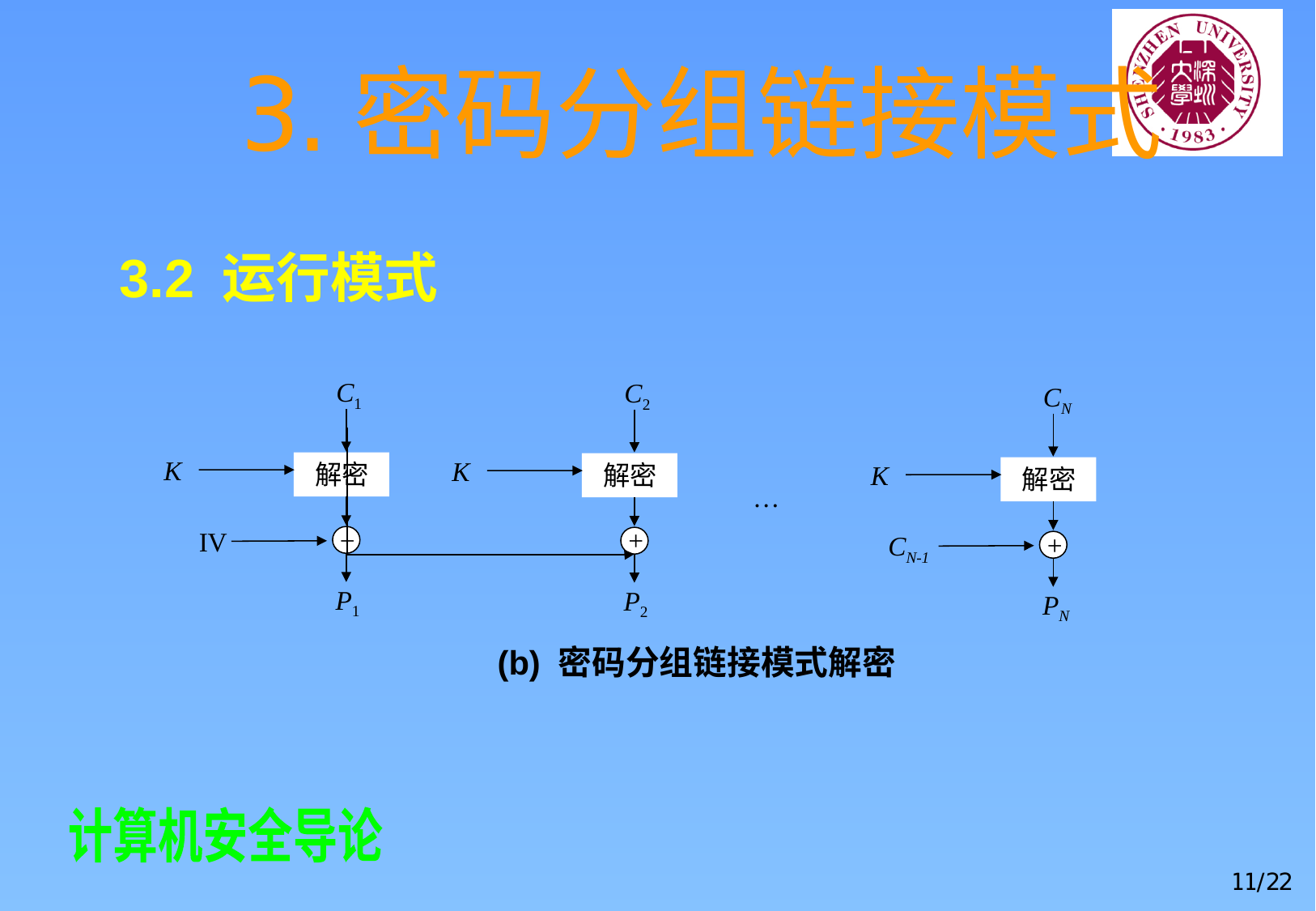

# 3.密码分组链接模式
3.2 运行模式
 C1
 C2
 CN
K
K
解密
解密

K

解密

…
+
+
IV
+
CN-1

P1
P2
PN
(b) 密码分组链接模式解密
11/22